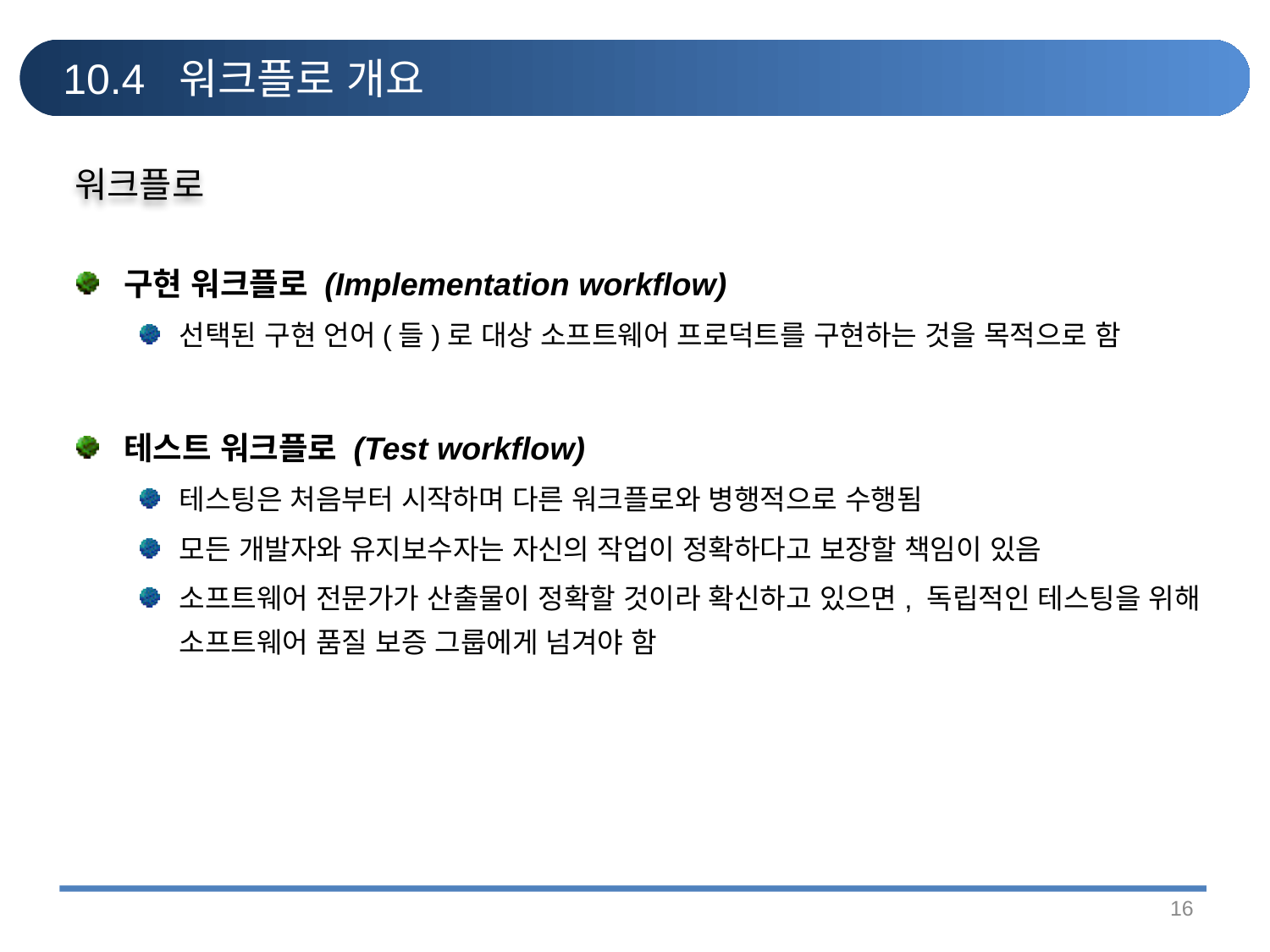

# 10.4  워크플로 개요
워크플로
구현 워크플로 (Implementation workflow)
선택된 구현 언어(들)로 대상 소프트웨어 프로덕트를 구현하는 것을 목적으로 함

테스트 워크플로 (Test workflow)
테스팅은 처음부터 시작하며 다른 워크플로와 병행적으로 수행됨
모든 개발자와 유지보수자는 자신의 작업이 정확하다고 보장할 책임이 있음
소프트웨어 전문가가 산출물이 정확할 것이라 확신하고 있으면, 독립적인 테스팅을 위해 소프트웨어 품질 보증 그룹에게 넘겨야 함

16